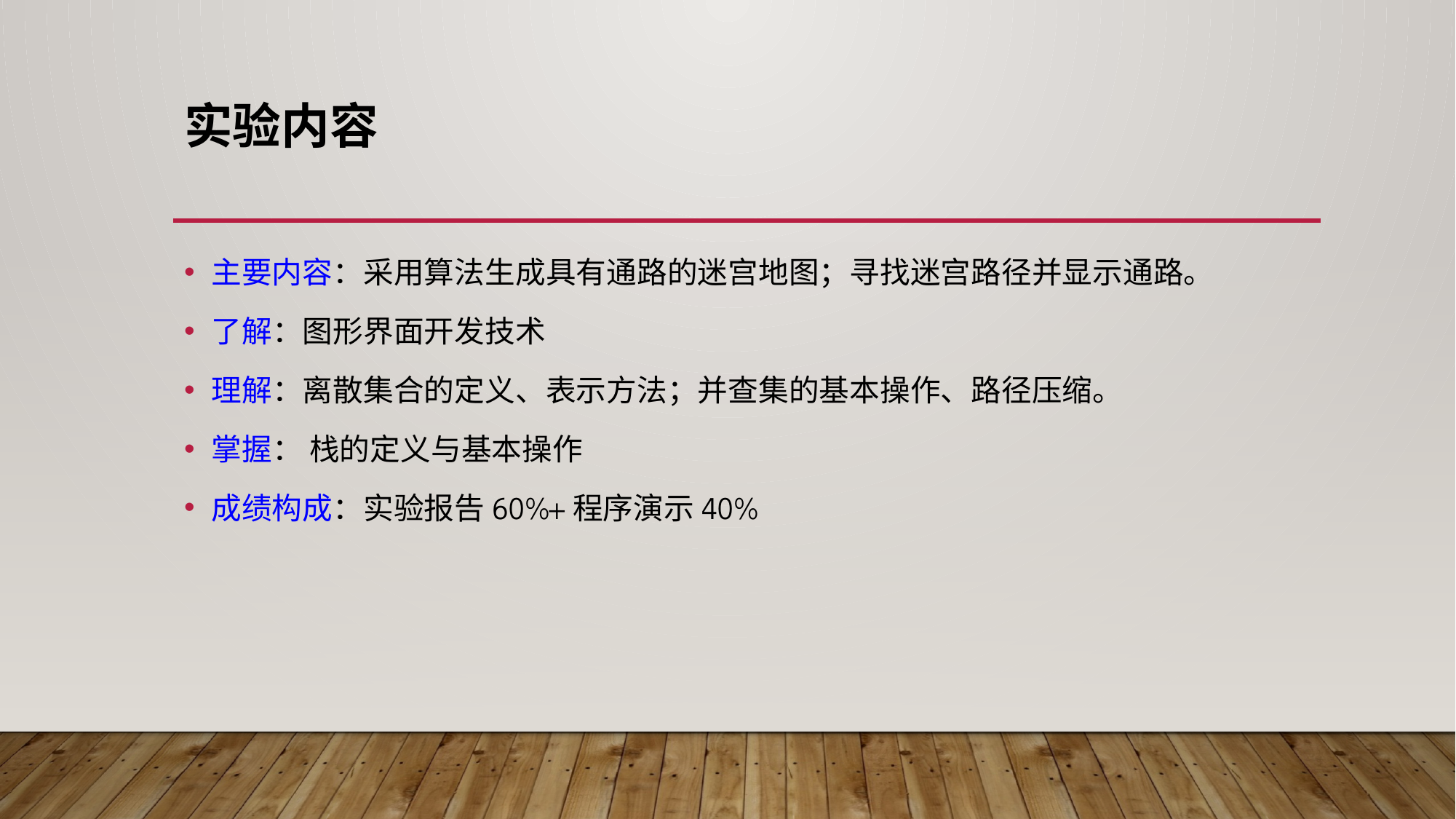

# 实验内容
主要内容：采用算法生成具有通路的迷宫地图；寻找迷宫路径并显示通路。
了解：图形界面开发技术
理解：离散集合的定义、表示方法；并查集的基本操作、路径压缩。
掌握： 栈的定义与基本操作
成绩构成：实验报告60%+程序演示40%